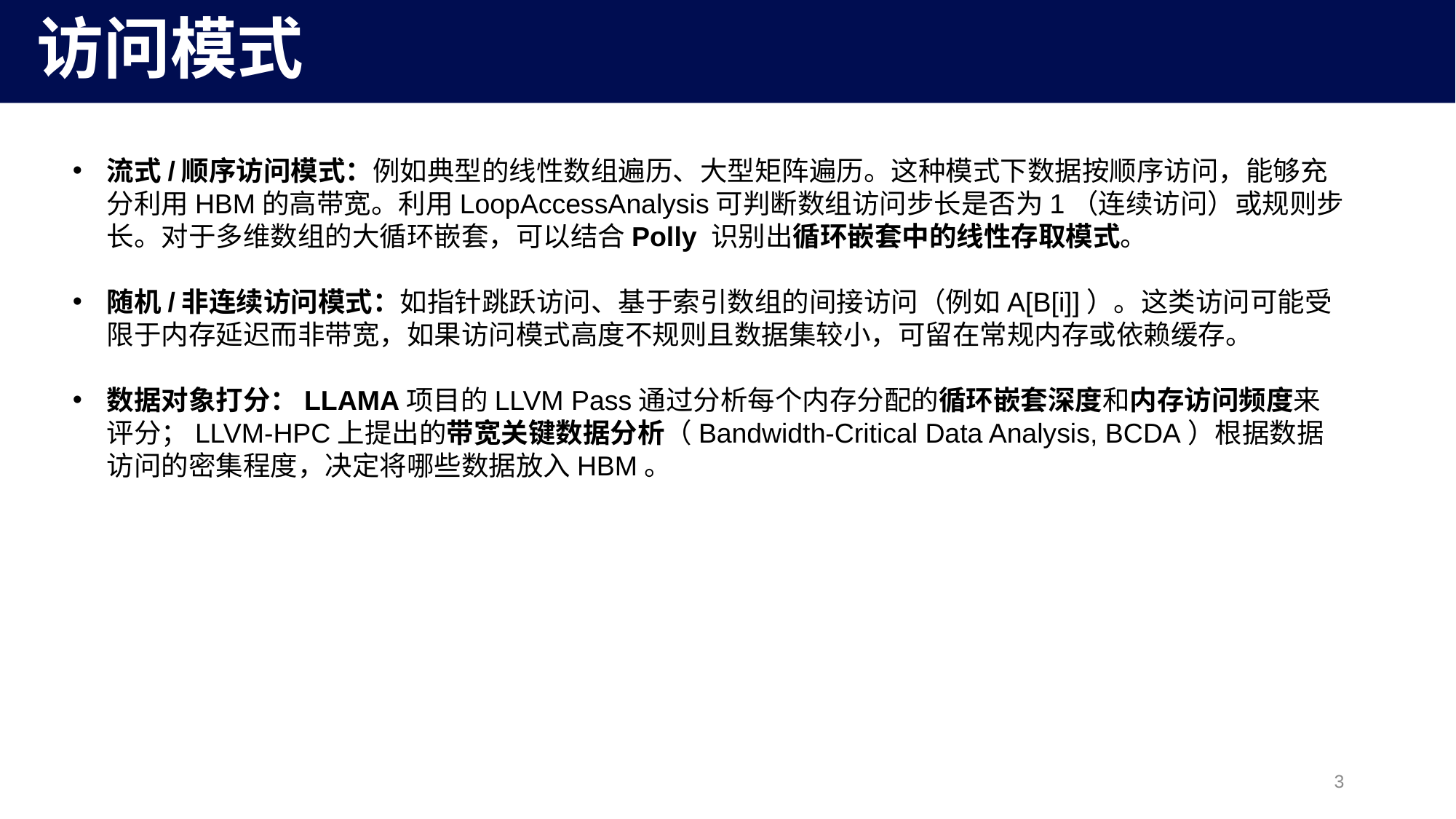

访问模式
流式/顺序访问模式：例如典型的线性数组遍历、大型矩阵遍历。这种模式下数据按顺序访问，能够充分利用HBM的高带宽。利用LoopAccessAnalysis可判断数组访问步长是否为1（连续访问）或规则步长。对于多维数组的大循环嵌套，可以结合Polly 识别出循环嵌套中的线性存取模式​。

随机/非连续访问模式：如指针跳跃访问、基于索引数组的间接访问（例如A[B[i]]）。这类访问可能受限于内存延迟而非带宽，如果访问模式高度不规则且数据集较小，可留在常规内存或依赖缓存。

数据对象打分：LLAMA项目的LLVM Pass通过分析每个内存分配的循环嵌套深度和内存访问频度来评分​；LLVM-HPC上提出的带宽关键数据分析（Bandwidth-Critical Data Analysis, BCDA）根据数据访问的密集程度，决定将哪些数据放入HBM。
3